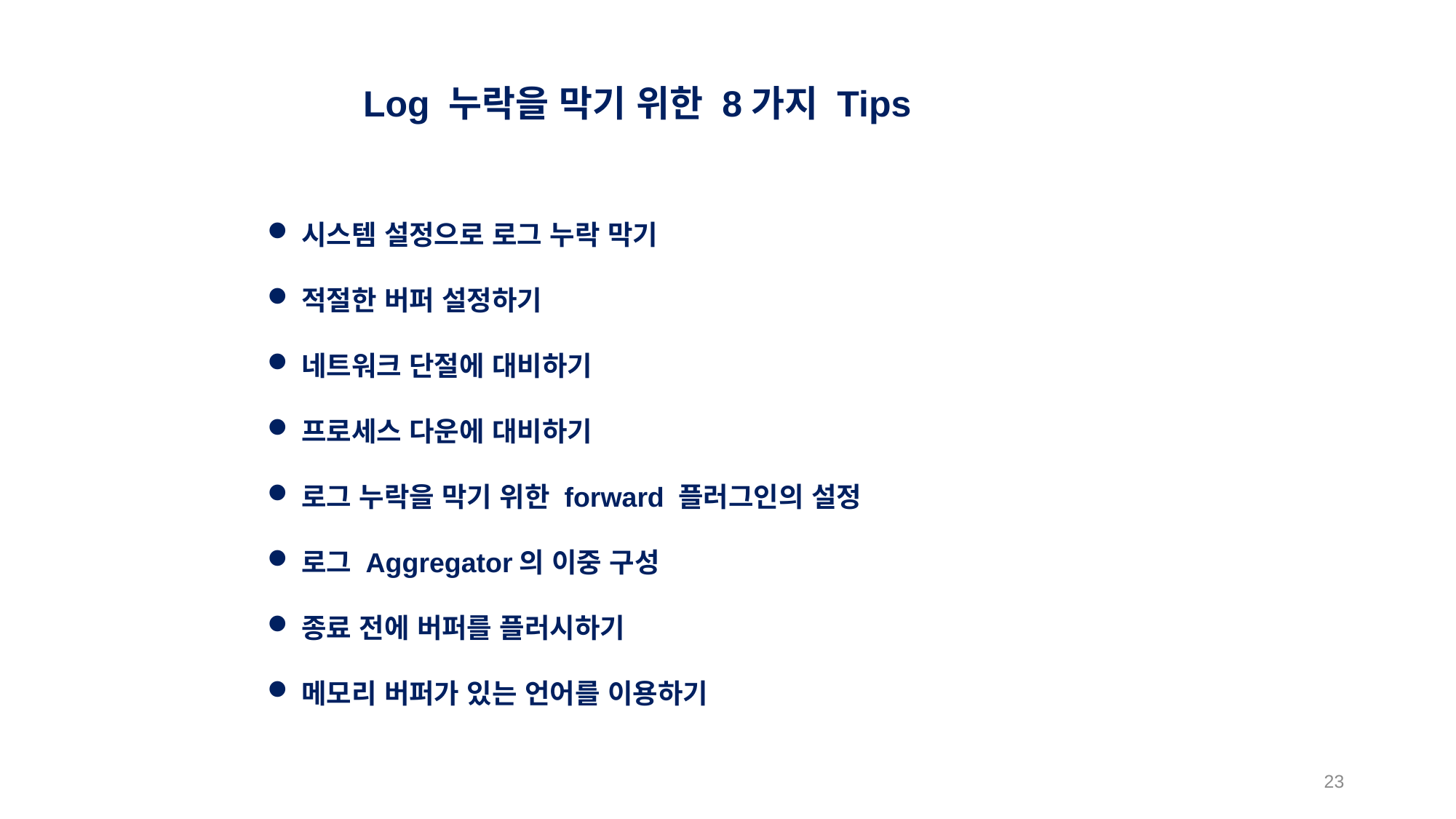

Log 누락을 막기 위한 8가지 Tips
시스템 설정으로 로그 누락 막기
적절한 버퍼 설정하기
네트워크 단절에 대비하기
프로세스 다운에 대비하기
로그 누락을 막기 위한 forward 플러그인의 설정
로그 Aggregator의 이중 구성
종료 전에 버퍼를 플러시하기
메모리 버퍼가 있는 언어를 이용하기
23